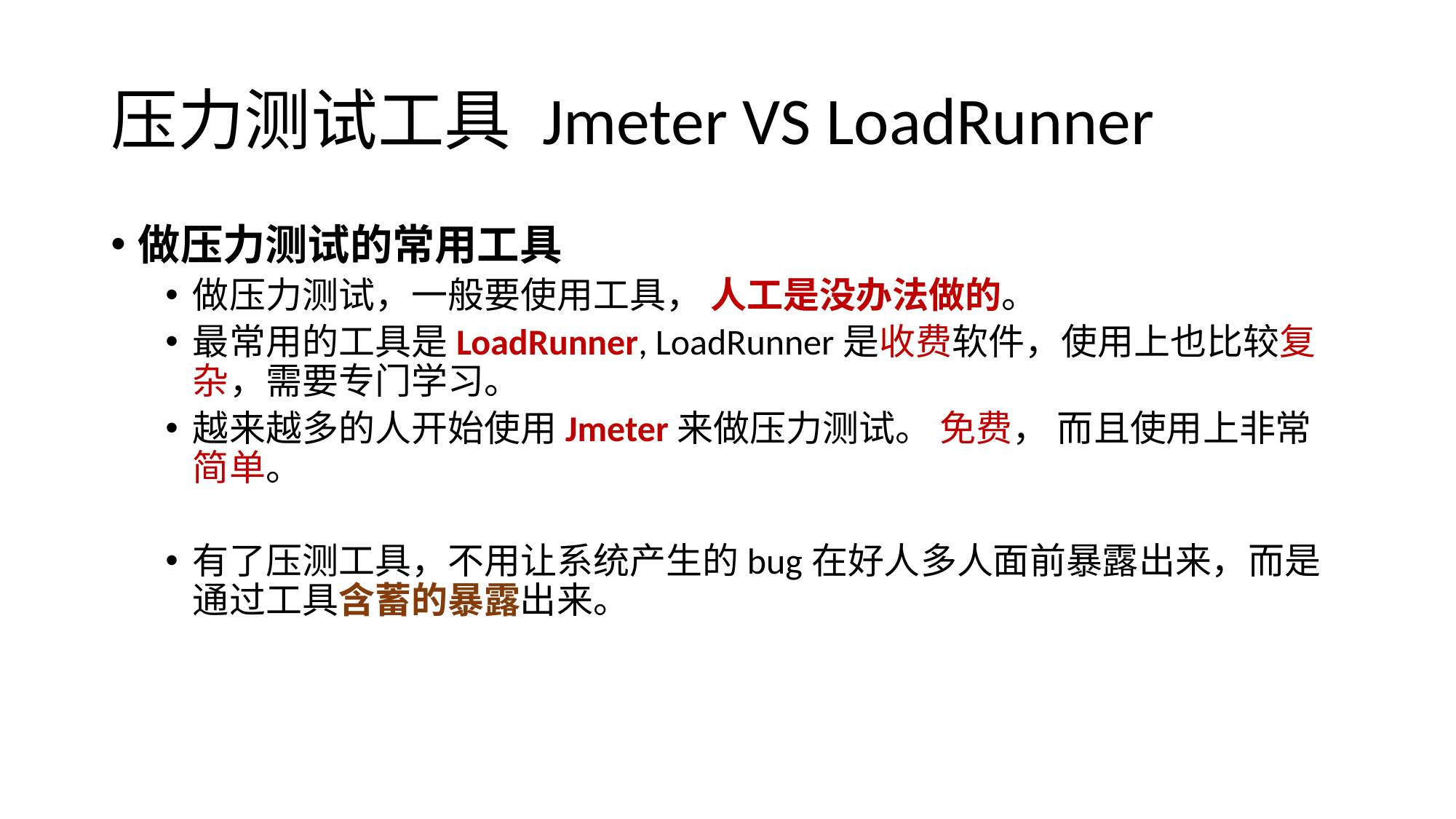

# 压力测试工具 Jmeter VS LoadRunner
做压力测试的常用工具
做压力测试，一般要使用工具， 人工是没办法做的。
最常用的工具是LoadRunner, LoadRunner是收费软件，使用上也比较复杂，需要专门学习。
越来越多的人开始使用Jmeter来做压力测试。 免费， 而且使用上非常简单。

有了压测工具，不用让系统产生的bug在好人多人面前暴露出来，而是通过工具含蓄的暴露出来。